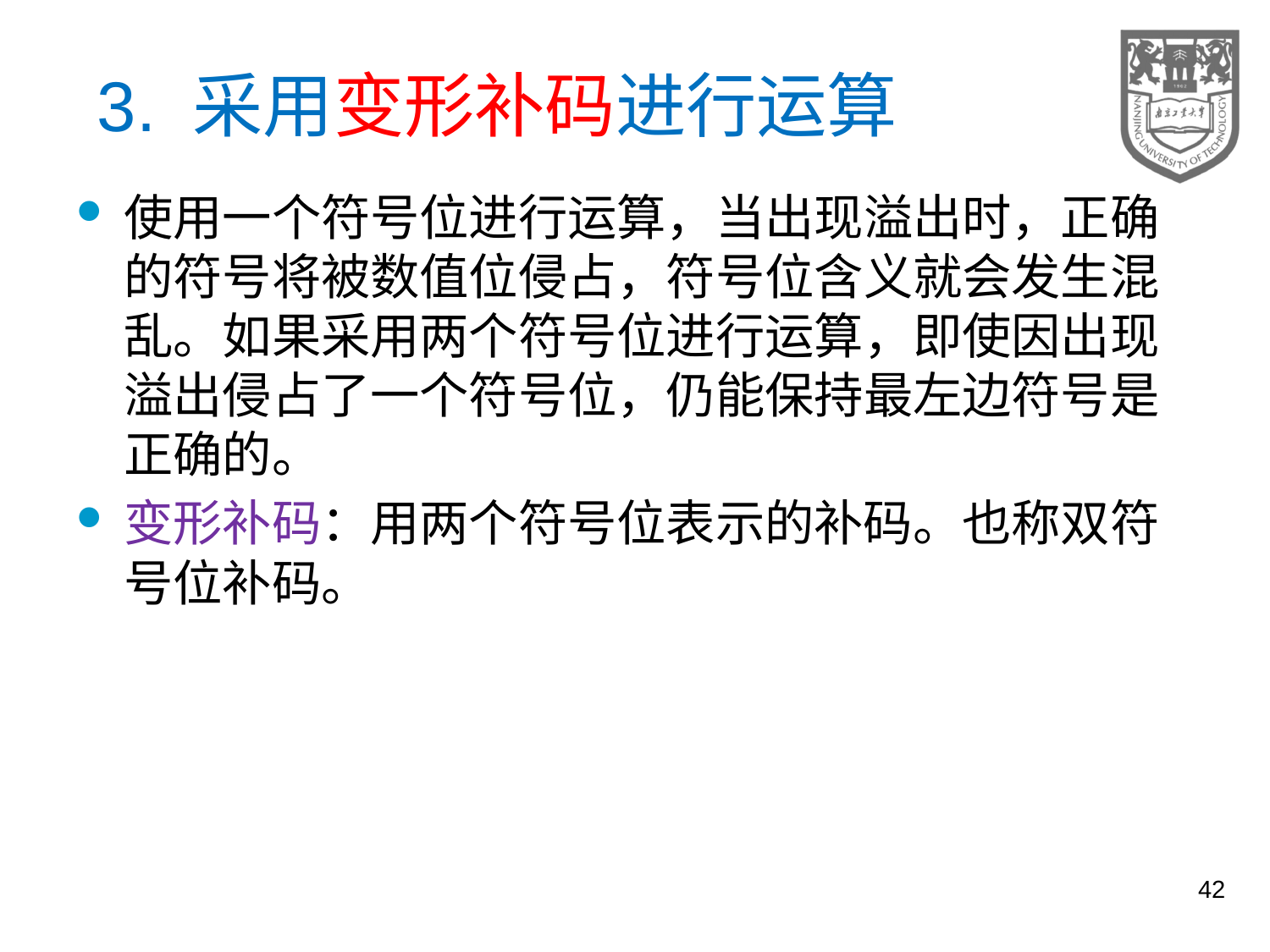

# 3. 采用变形补码进行运算
使用一个符号位进行运算，当出现溢出时，正确的符号将被数值位侵占，符号位含义就会发生混乱。如果采用两个符号位进行运算，即使因出现溢出侵占了一个符号位，仍能保持最左边符号是正确的。
变形补码：用两个符号位表示的补码。也称双符号位补码。
42